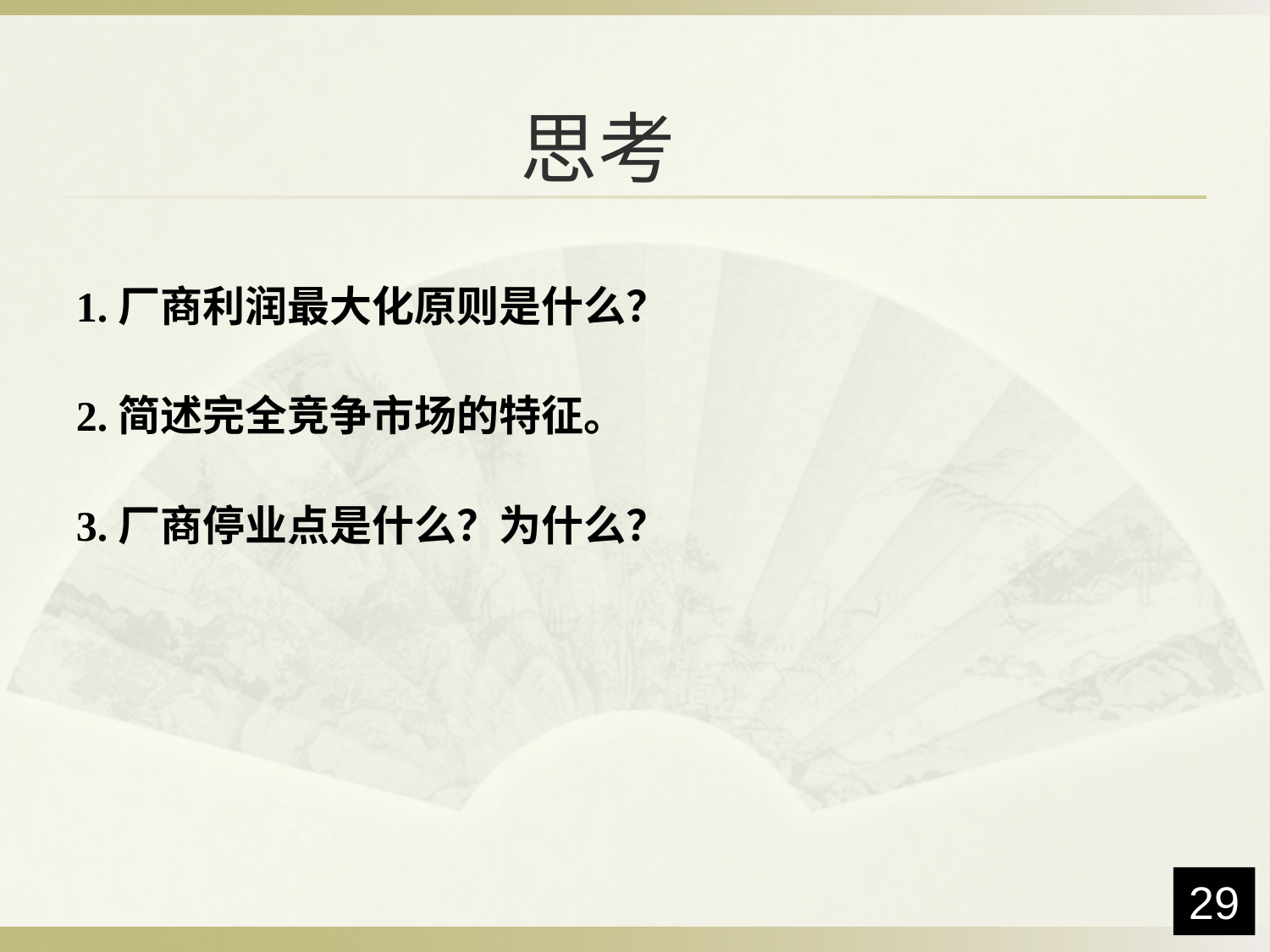

# 思考
1.厂商利润最大化原则是什么？
2.简述完全竞争市场的特征。
3.厂商停业点是什么？为什么？
29